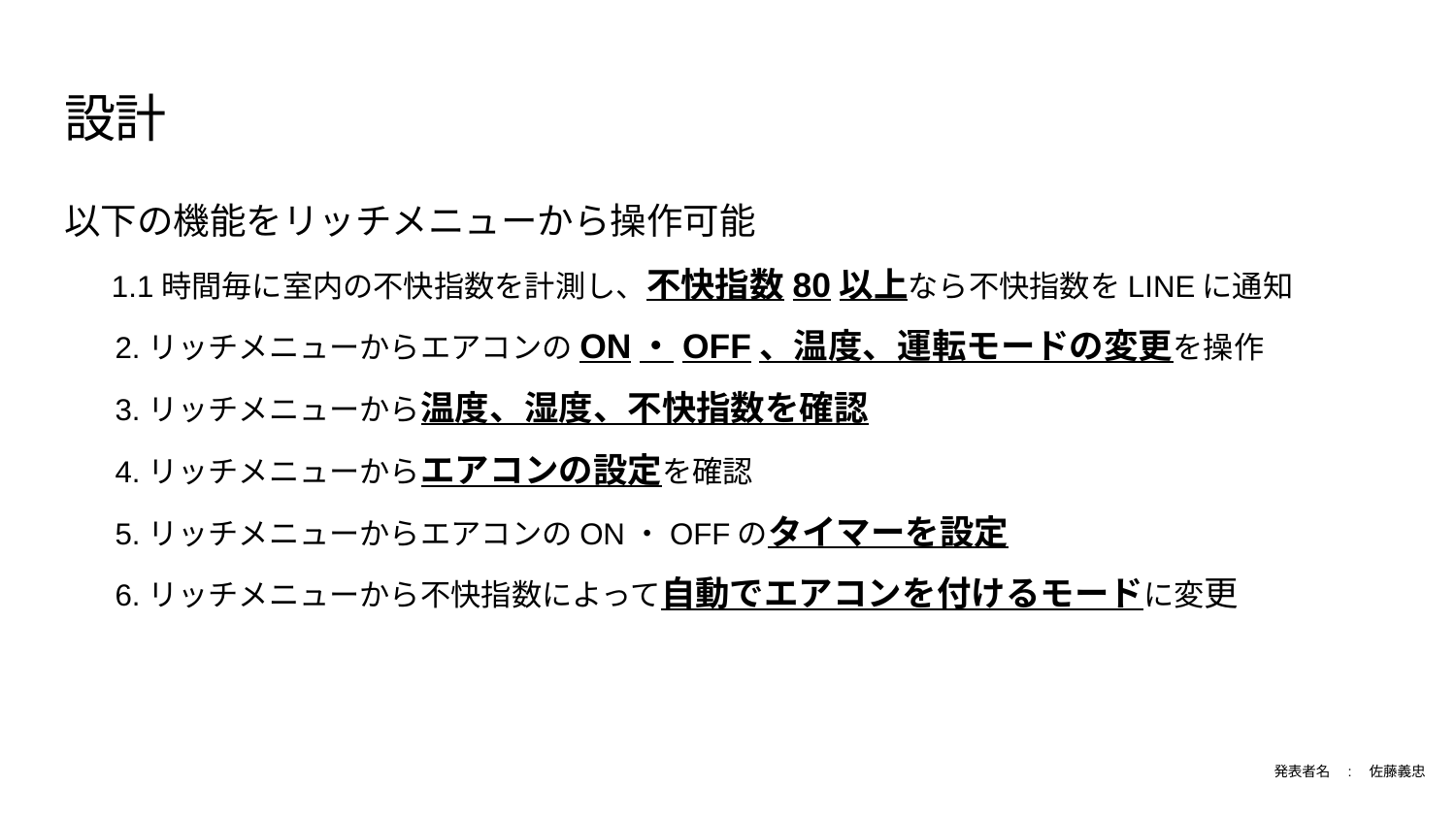

# 設計
以下の機能をリッチメニューから操作可能
     1.1時間毎に室内の不快指数を計測し、不快指数80以上なら不快指数をLINEに通知
      2.リッチメニューからエアコンのON・OFF、温度、運転モードの変更を操作
      3.リッチメニューから温度、湿度、不快指数を確認
      4.リッチメニューからエアコンの設定を確認
      5.リッチメニューからエアコンのON・OFFのタイマーを設定
      6.リッチメニューから不快指数によって自動でエアコンを付けるモードに変更

発表者名　:　佐藤義忠